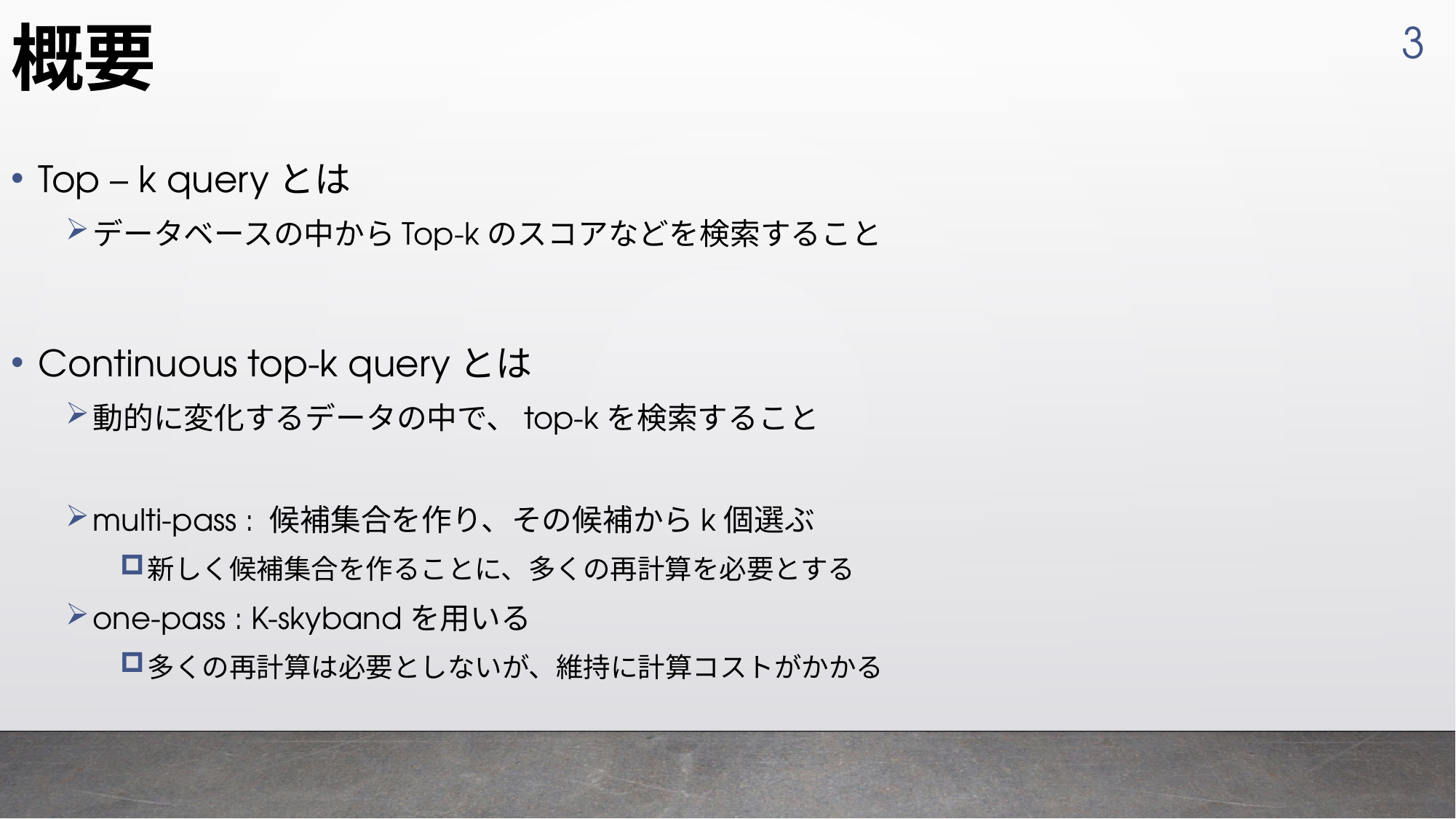

3
# 概要
Top – k queryとは
データベースの中からTop-kのスコアなどを検索すること

Continuous top-k queryとは
動的に変化するデータの中で、top-kを検索すること

multi-pass : 候補集合を作り、その候補からk個選ぶ
新しく候補集合を作ることに、多くの再計算を必要とする
one-pass : K-skybandを用いる
多くの再計算は必要としないが、維持に計算コストがかかる